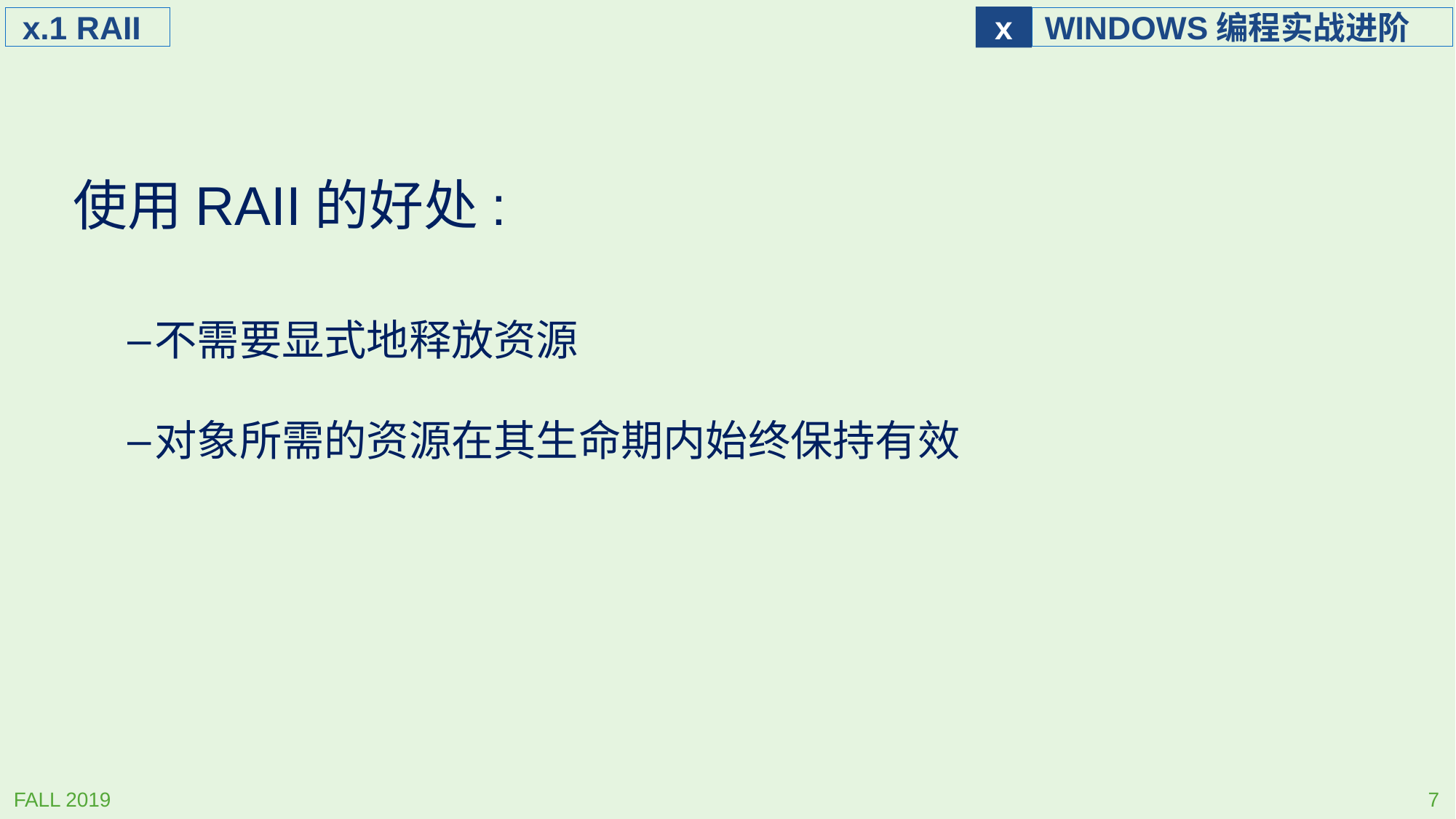

使用RAII的好处:

不需要显式地释放资源

对象所需的资源在其生命期内始终保持有效